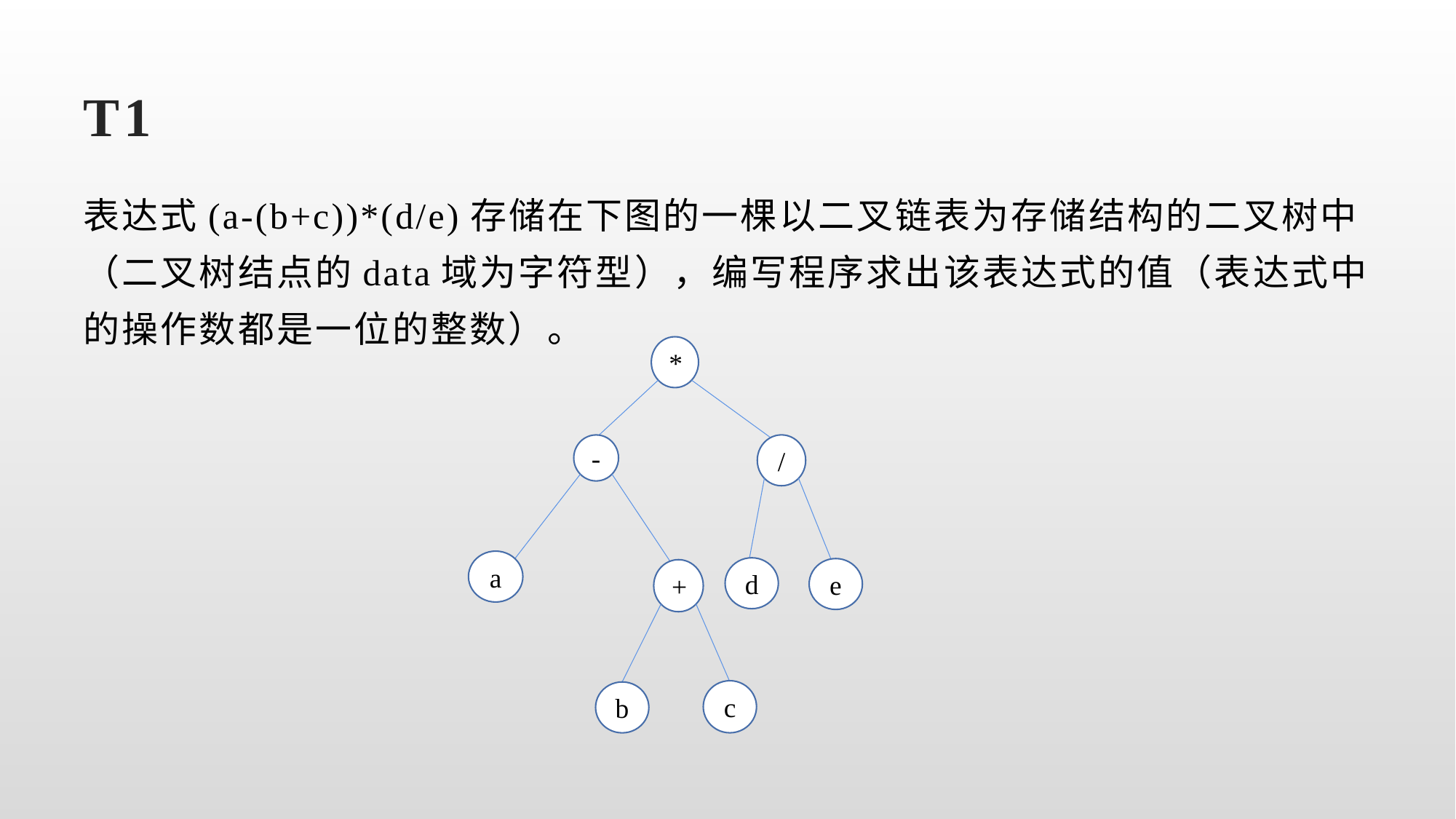

# T1
表达式(a-(b+c))*(d/e)存储在下图的一棵以二叉链表为存储结构的二叉树中（二叉树结点的data域为字符型），编写程序求出该表达式的值（表达式中的操作数都是一位的整数）。
*
-
/
a
d
e
+
c
b